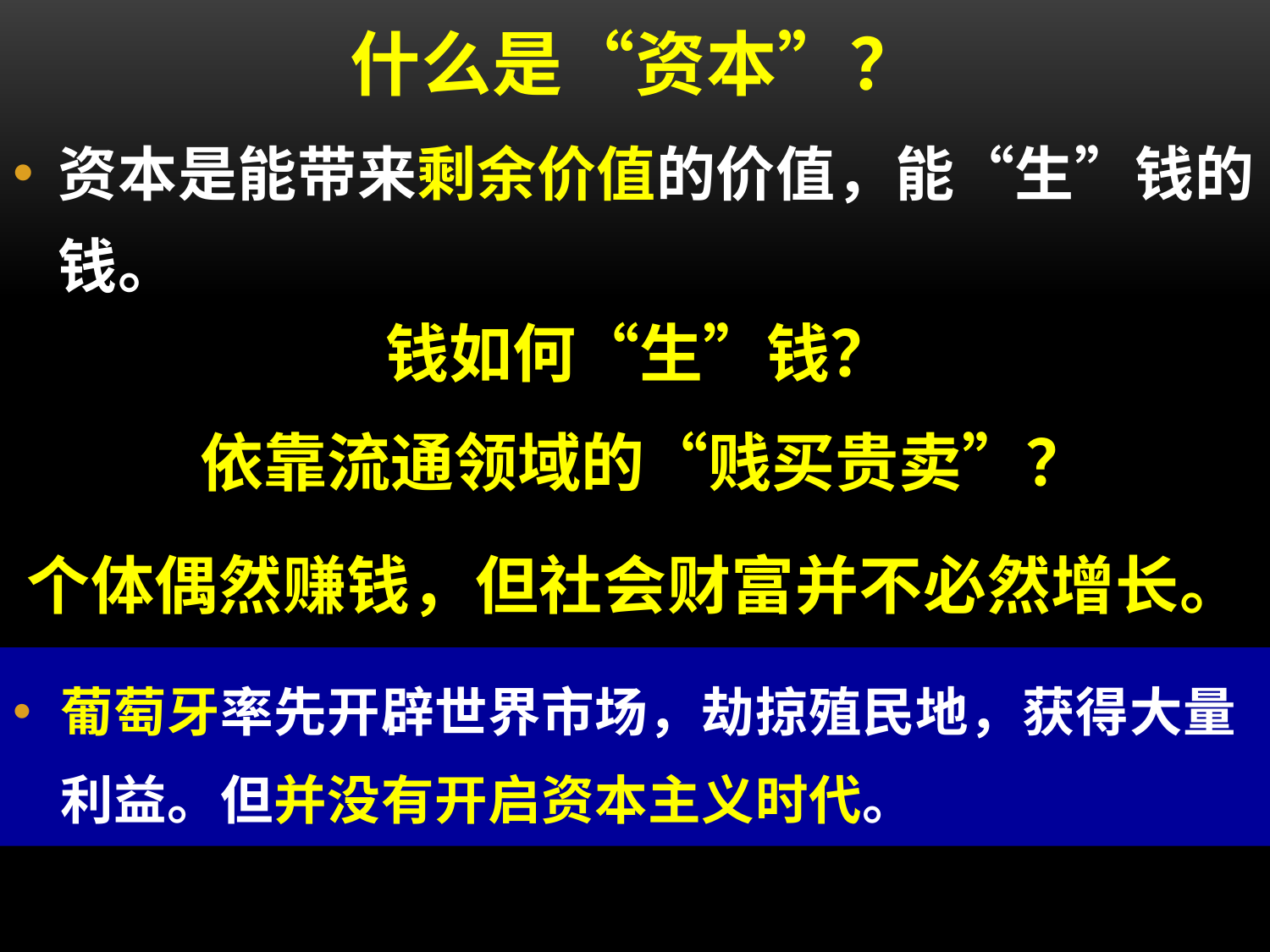

# 什么是“资本”？
资本是能带来剩余价值的价值，能“生”钱的钱。
钱如何“生”钱？
依靠流通领域的“贱买贵卖”？
个体偶然赚钱，但社会财富并不必然增长。
葡萄牙率先开辟世界市场，劫掠殖民地，获得大量利益。但并没有开启资本主义时代。